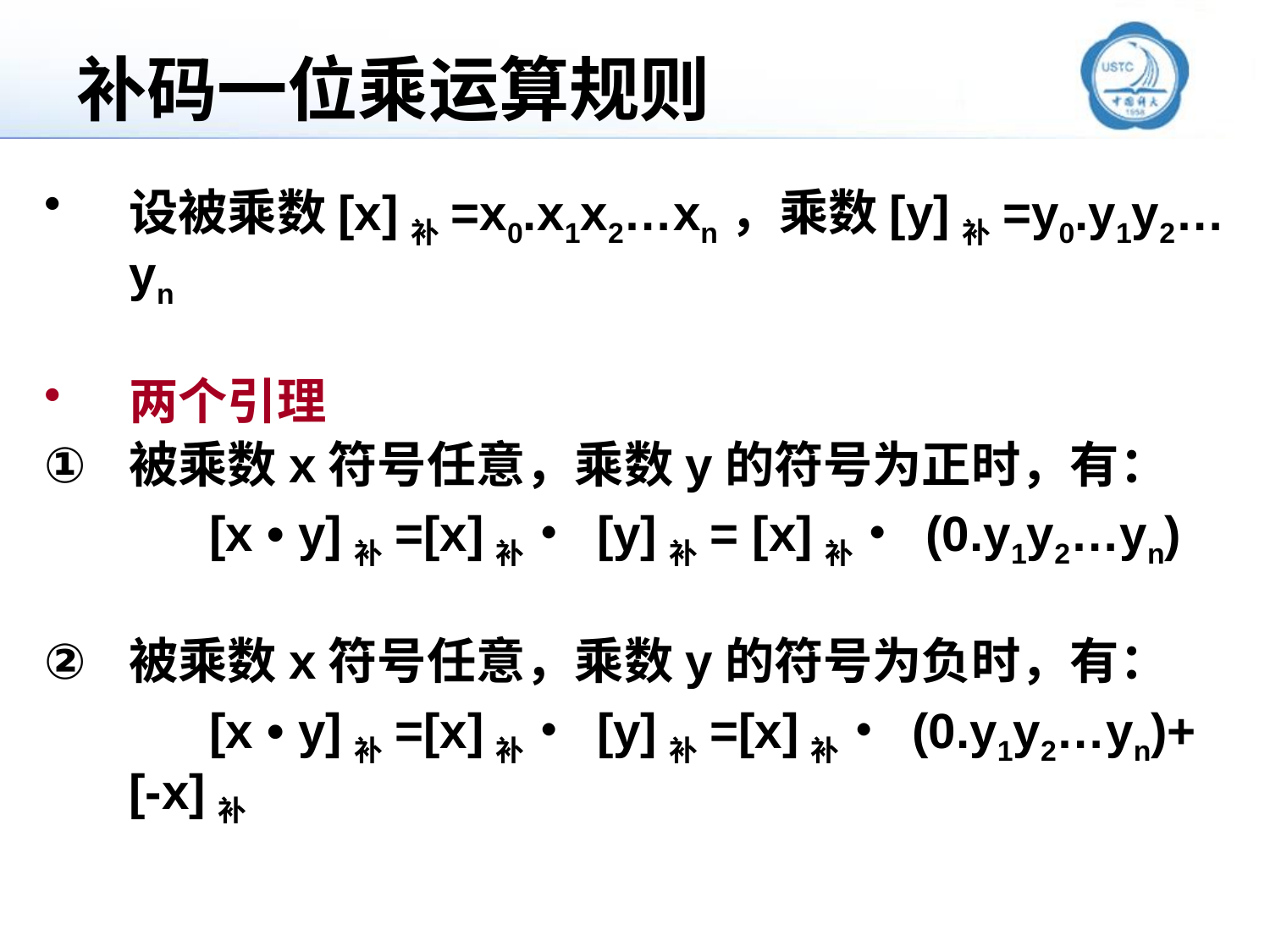

# 补码一位乘运算规则
设被乘数[x]补=x0.x1x2…xn，乘数[y]补=y0.y1y2…yn

两个引理
被乘数x符号任意，乘数y的符号为正时，有：
            [x • y]补=[x]补• [y]补= [x]补• (0.y1y2…yn)

被乘数x符号任意，乘数y的符号为负时，有：
            [x • y]补=[x]补• [y]补=[x]补• (0.y1y2…yn)+[-x]补